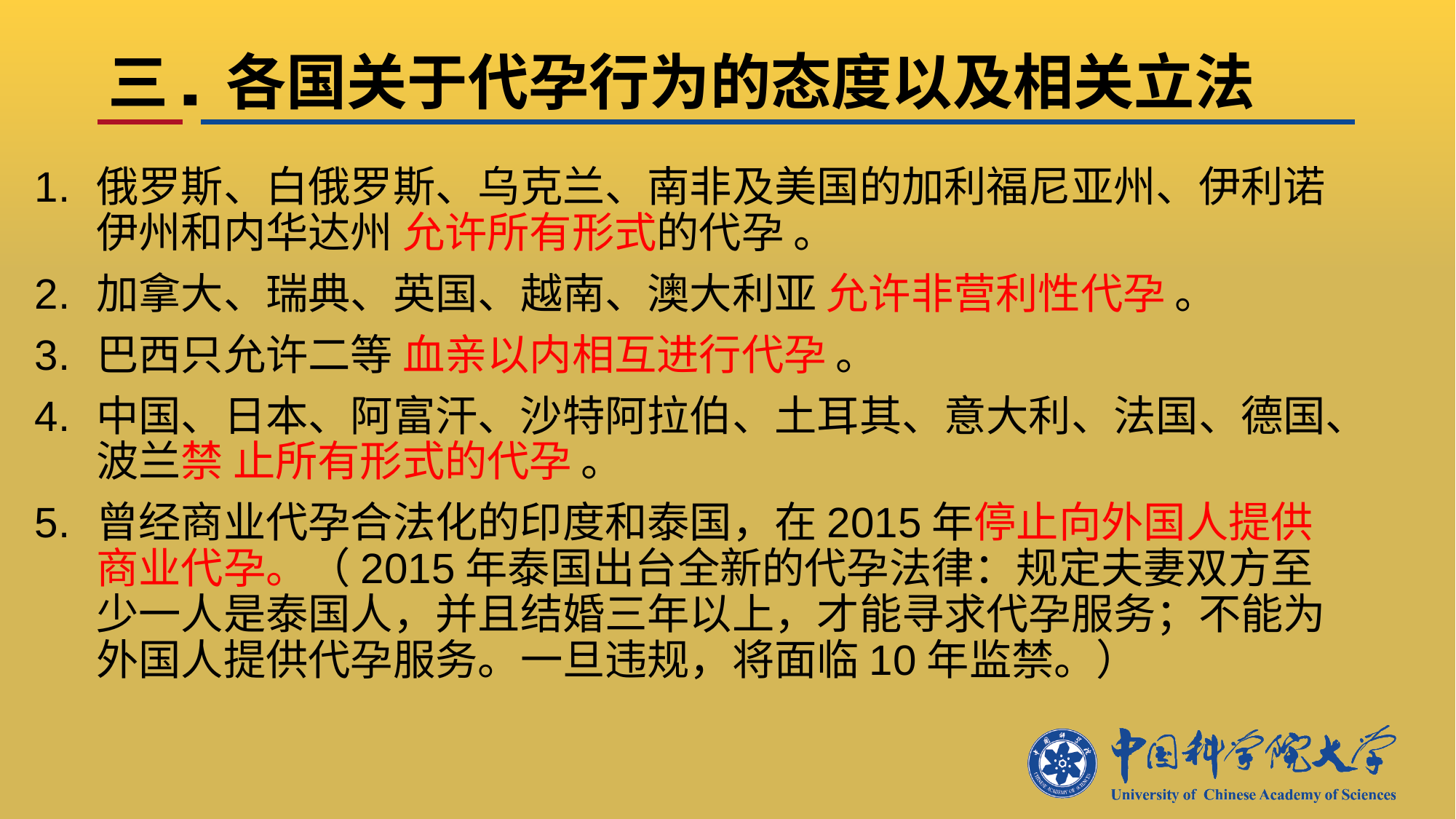

# 三. 各国关于代孕行为的态度以及相关立法
俄罗斯、白俄罗斯、乌克兰、南非及美国的加利福尼亚州、伊利诺伊州和内华达州 允许所有形式的代孕 。
加拿大、瑞典、英国、越南、澳大利亚 允许非营利性代孕 。
巴西只允许二等 血亲以内相互进行代孕 。
中国、日本、阿富汗、沙特阿拉伯、土耳其、意大利、法国、德国、波兰禁 止所有形式的代孕 。
曾经商业代孕合法化的印度和泰国，在2015年停止向外国人提供商业代孕。（2015年泰国出台全新的代孕法律：规定夫妻双方至少一人是泰国人，并且结婚三年以上，才能寻求代孕服务；不能为外国人提供代孕服务。一旦违规，将面临10年监禁。）